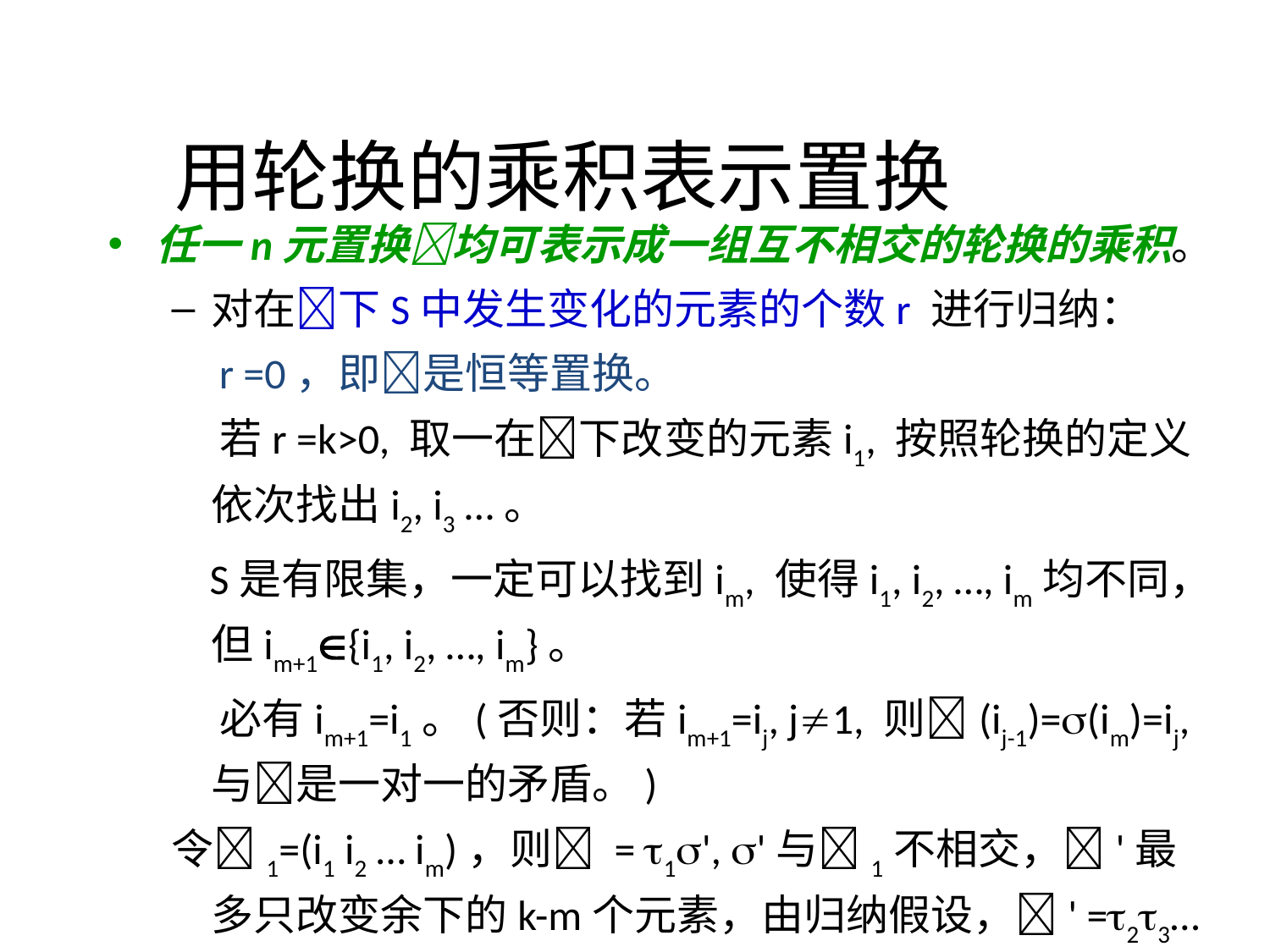

# 用轮换的乘积表示置换
任一n元置换σ均可表示成一组互不相交的轮换的乘积。
对在σ下S中发生变化的元素的个数r 进行归纳：
     r =0，即σ是恒等置换。
    若r =k>0, 取一在σ下改变的元素i1, 按照轮换的定义依次找出i2, i3 …。
    S是有限集，一定可以找到im, 使得i1, i2, …, im均不同，但im+1∈{i1, i2, …, im}。
    必有im+1=i1。(否则：若im+1=ij, j≠1, 则σ(ij-1)=σ(im)=ij, 与σ是一对一的矛盾。)
令τ1=(i1 i2 … im)，则σ = τ1σ', σ'与τ1不相交，σ'最多只改变余下的k-m个元素，由归纳假设，σ' =τ2τ3…τl。